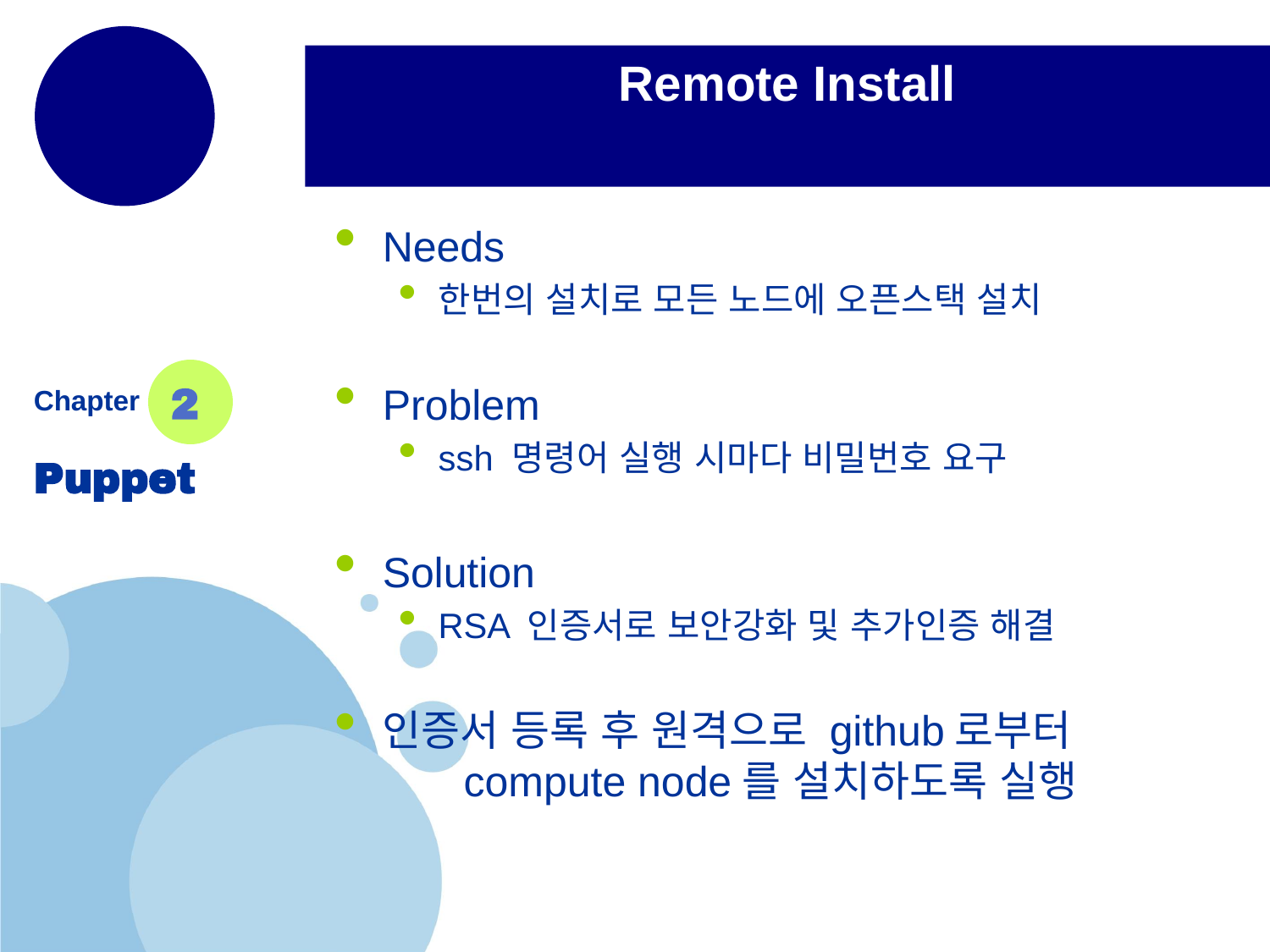

# Remote Install
Needs
한번의 설치로 모든 노드에 오픈스택 설치

Problem
ssh 명령어 실행 시마다 비밀번호 요구

Solution
RSA 인증서로 보안강화 및 추가인증 해결

인증서 등록 후 원격으로 github로부터                    compute node를 설치하도록 실행

2
Chapter
Puppet